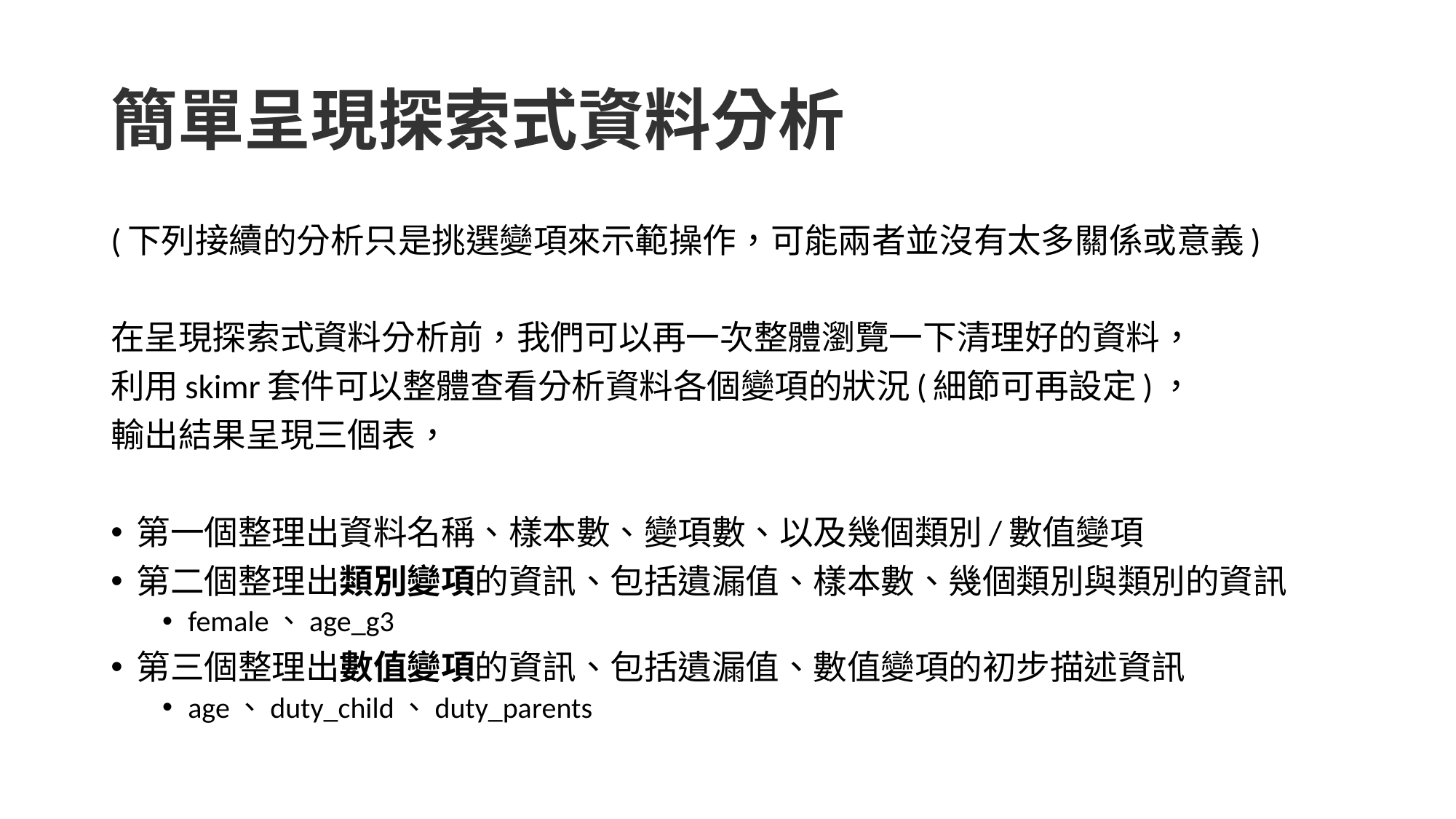

# 簡單呈現探索式資料分析
(下列接續的分析只是挑選變項來示範操作，可能兩者並沒有太多關係或意義)

在呈現探索式資料分析前，我們可以再一次整體瀏覽一下清理好的資料，
利用skimr套件可以整體查看分析資料各個變項的狀況(細節可再設定)，
輸出結果呈現三個表，

第一個整理出資料名稱、樣本數、變項數、以及幾個類別/數值變項
第二個整理出類別變項的資訊、包括遺漏值、樣本數、幾個類別與類別的資訊
female、age_g3
第三個整理出數值變項的資訊、包括遺漏值、數值變項的初步描述資訊
age、duty_child、duty_parents